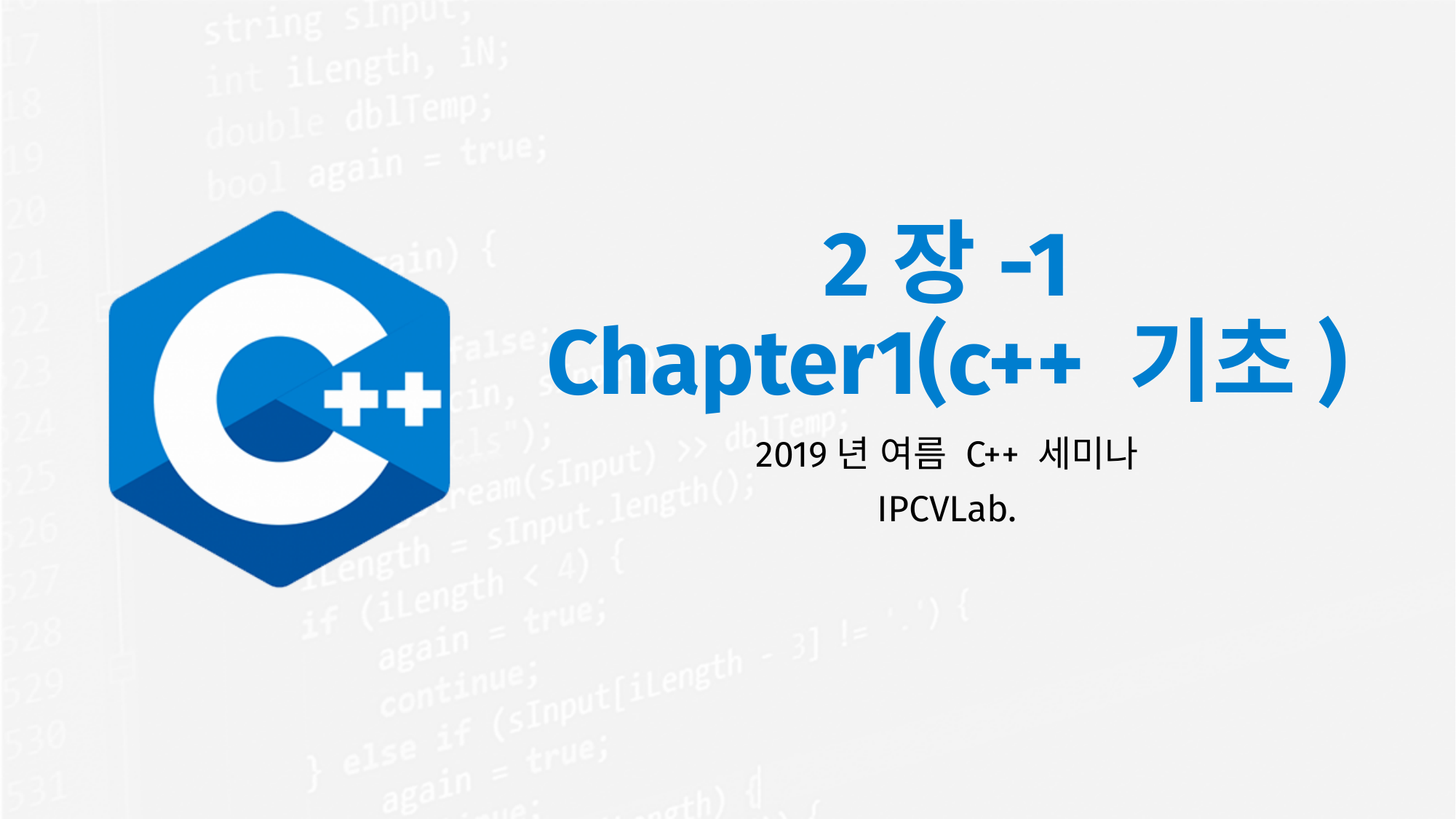

# 2장-1 Chapter1(c++ 기초)
2019년 여름 C++ 세미나
IPCVLab.